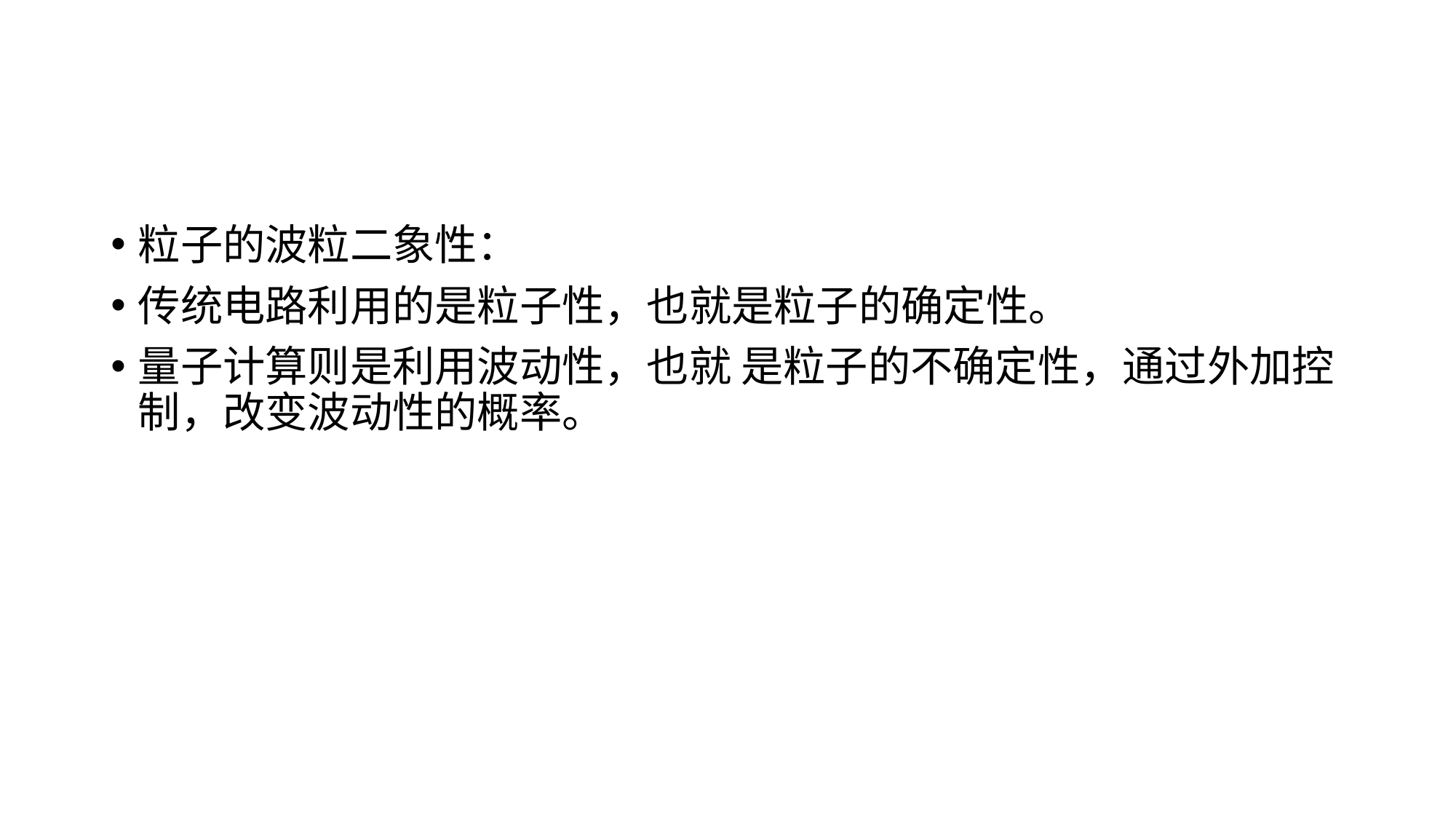

#
粒子的波粒⼆象性：
传统电路利用的是粒子性，也就是粒子的确定性。
量子计算则是利用波动性，也就 是粒子的不确定性，通过外加控制，改变波动性的概率。